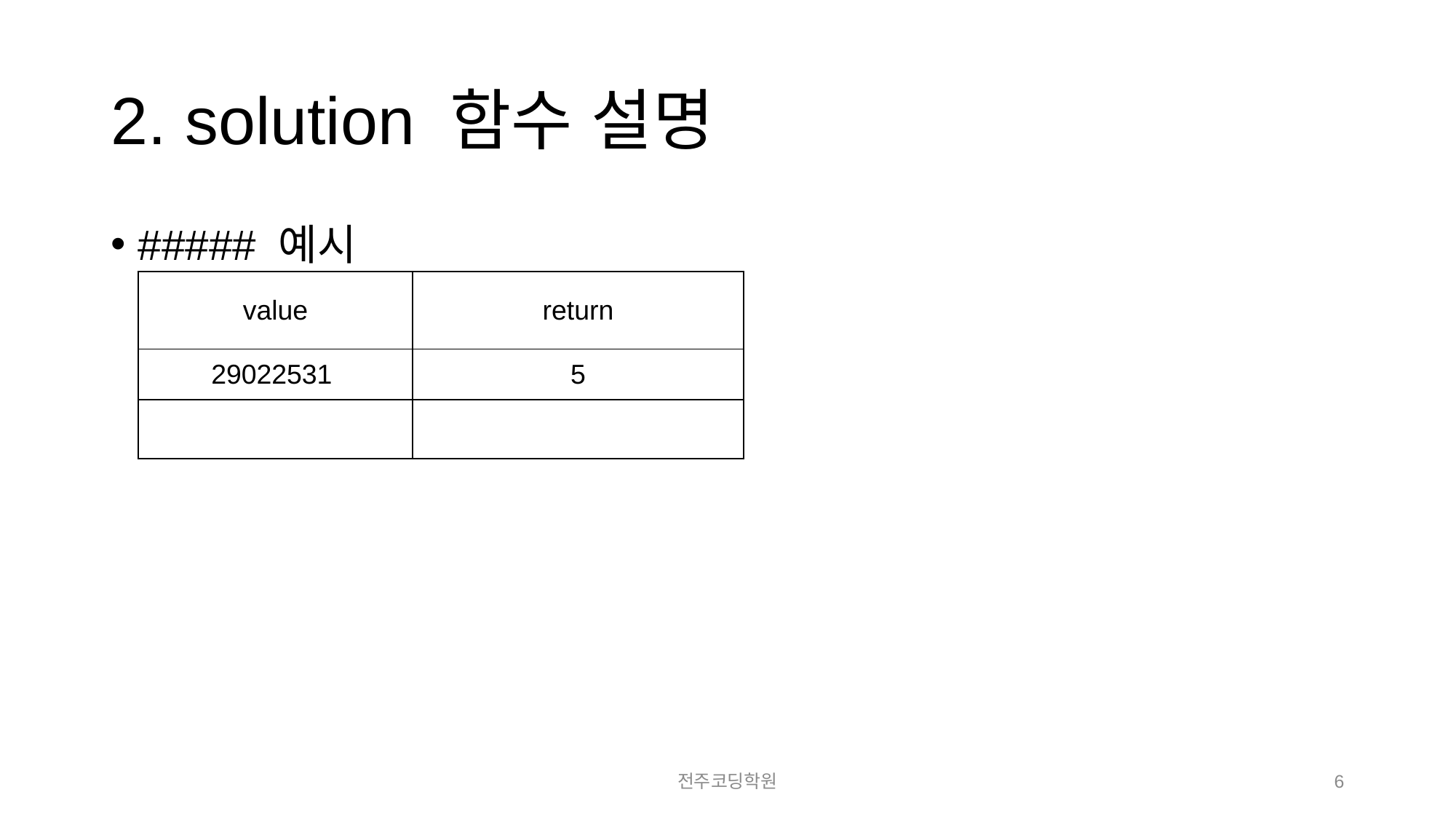

# 2. solution 함수 설명
##### 예시

| value | return |
| --- | --- |
| 29022531 | 5 |
|  |  |
전주코딩학원
6